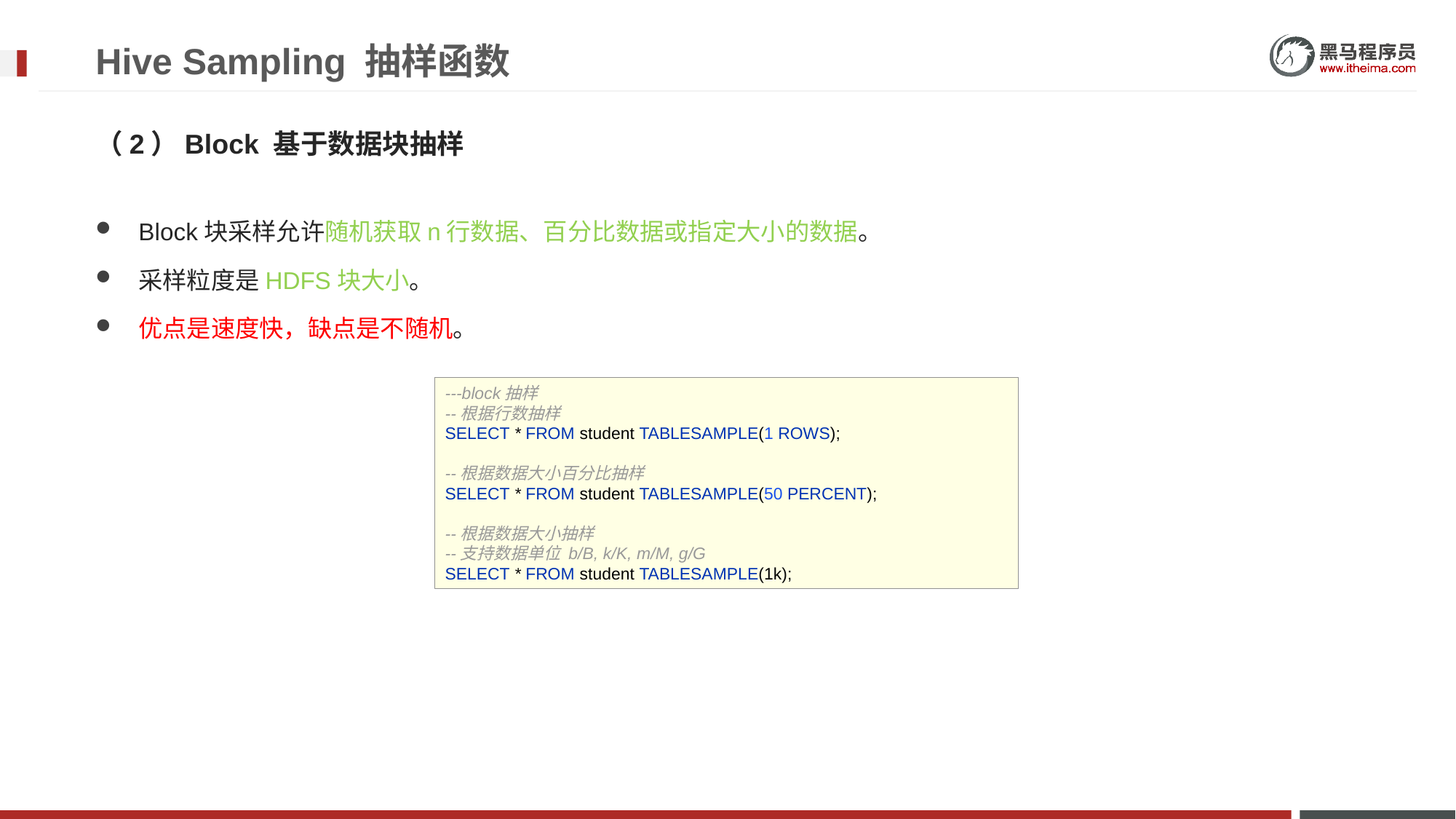

# Hive Sampling 抽样函数
（2）Block 基于数据块抽样
Block块采样允许随机获取n行数据、百分比数据或指定大小的数据。
采样粒度是HDFS块大小。
优点是速度快，缺点是不随机。

---block抽样
--根据行数抽样
SELECT * FROM student TABLESAMPLE(1 ROWS);
--根据数据大小百分比抽样
SELECT * FROM student TABLESAMPLE(50 PERCENT);
--根据数据大小抽样
--支持数据单位 b/B, k/K, m/M, g/G
SELECT * FROM student TABLESAMPLE(1k);